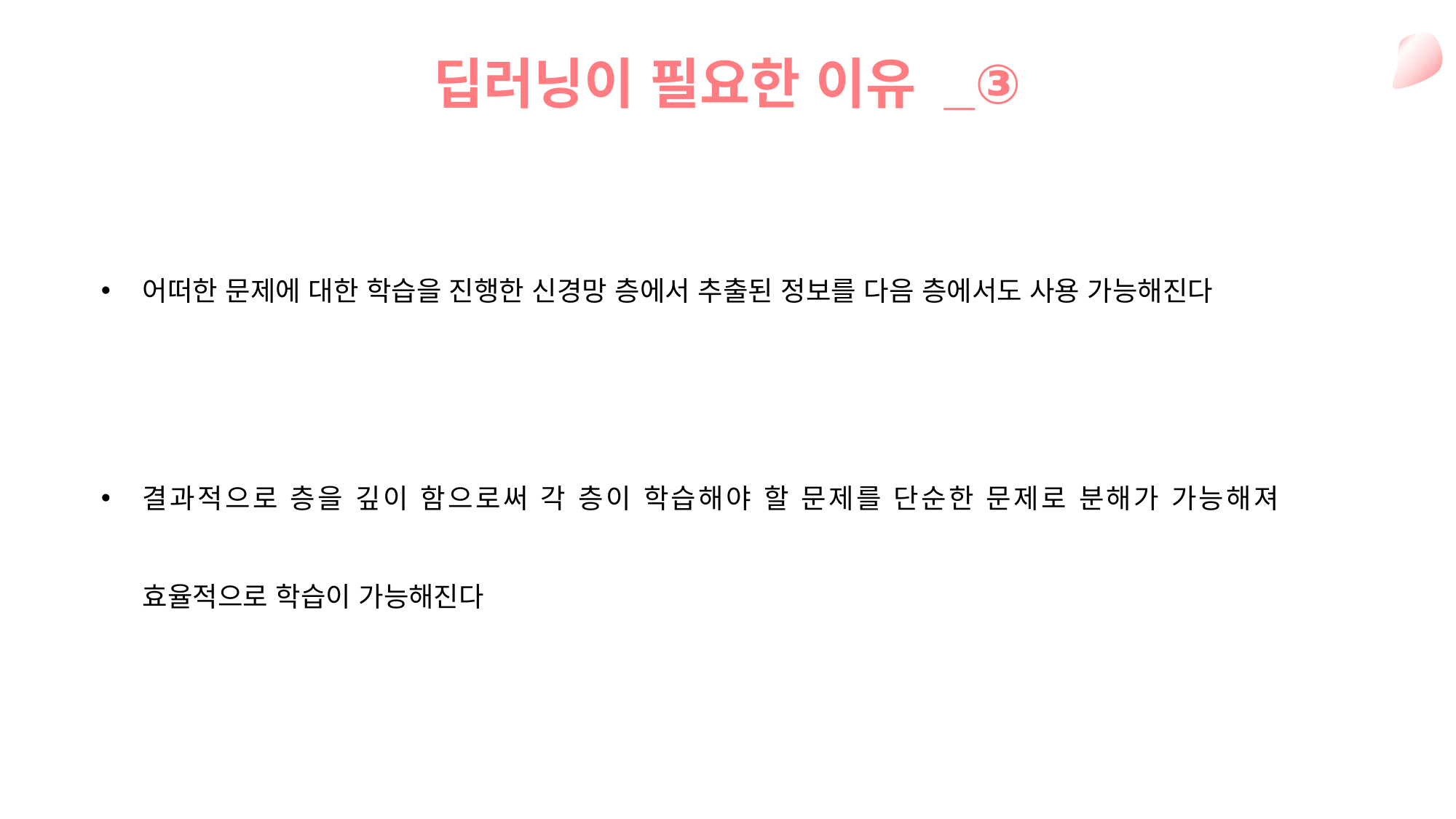

딥러닝이 필요한 이유 _③
어떠한 문제에 대한 학습을 진행한 신경망 층에서 추출된 정보를 다음 층에서도 사용 가능해진다

결과적으로 층을 깊이 함으로써 각 층이 학습해야 할 문제를 단순한 문제로 분해가 가능해져    효율적으로 학습이 가능해진다